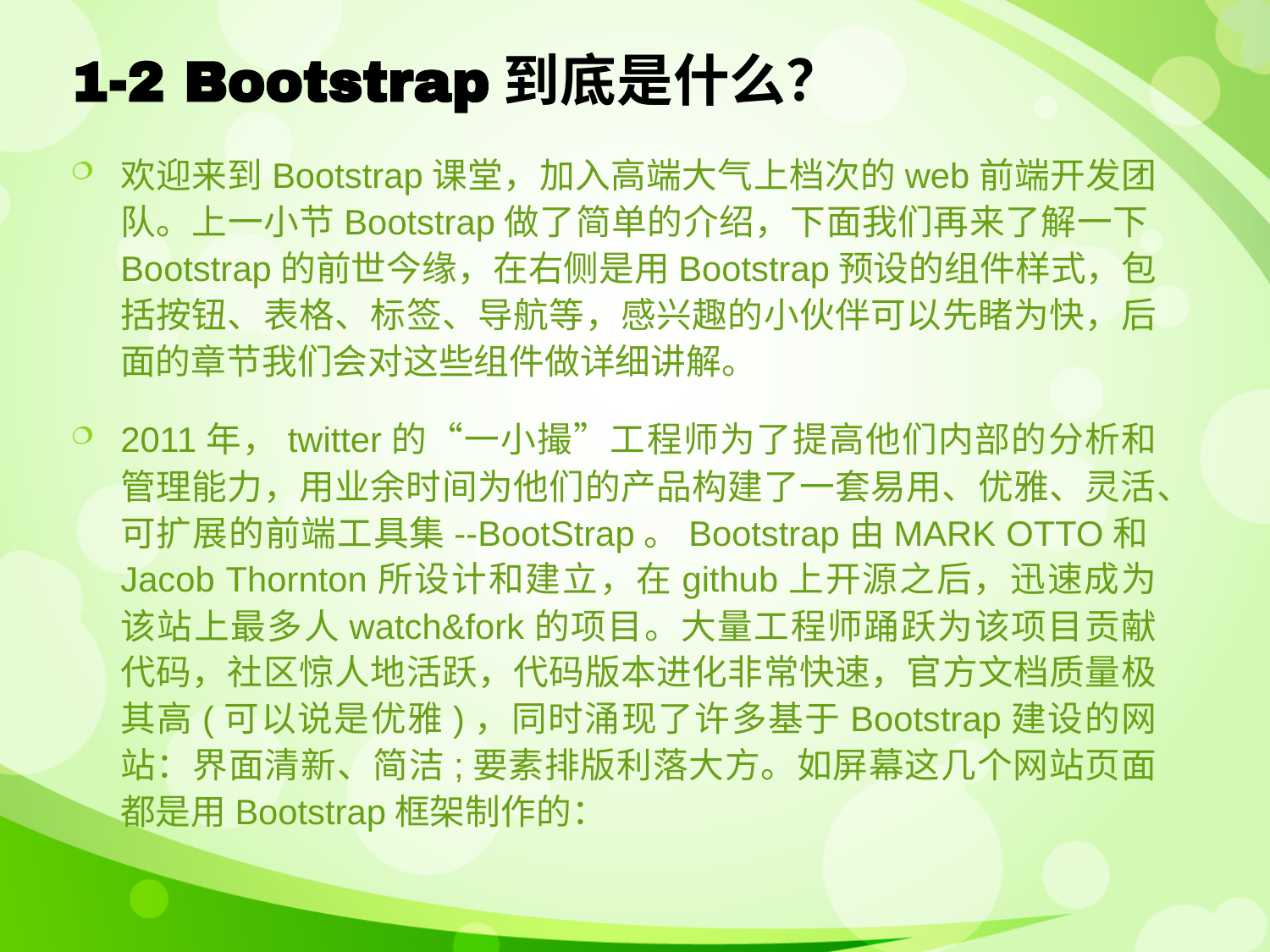

# 1-2 Bootstrap到底是什么？
欢迎来到Bootstrap课堂，加入高端大气上档次的web前端开发团队。上一小节Bootstrap做了简单的介绍，下面我们再来了解一下Bootstrap的前世今缘，在右侧是用Bootstrap预设的组件样式，包括按钮、表格、标签、导航等，感兴趣的小伙伴可以先睹为快，后面的章节我们会对这些组件做详细讲解。
2011年，twitter的“一小撮”工程师为了提高他们内部的分析和管理能力，用业余时间为他们的产品构建了一套易用、优雅、灵活、可扩展的前端工具集--BootStrap。Bootstrap由MARK OTTO和Jacob Thornton所设计和建立，在github上开源之后，迅速成为该站上最多人watch&fork的项目。大量工程师踊跃为该项目贡献代码，社区惊人地活跃，代码版本进化非常快速，官方文档质量极其高(可以说是优雅)，同时涌现了许多基于Bootstrap建设的网站：界面清新、简洁;要素排版利落大方。如屏幕这几个网站页面都是用Bootstrap框架制作的：